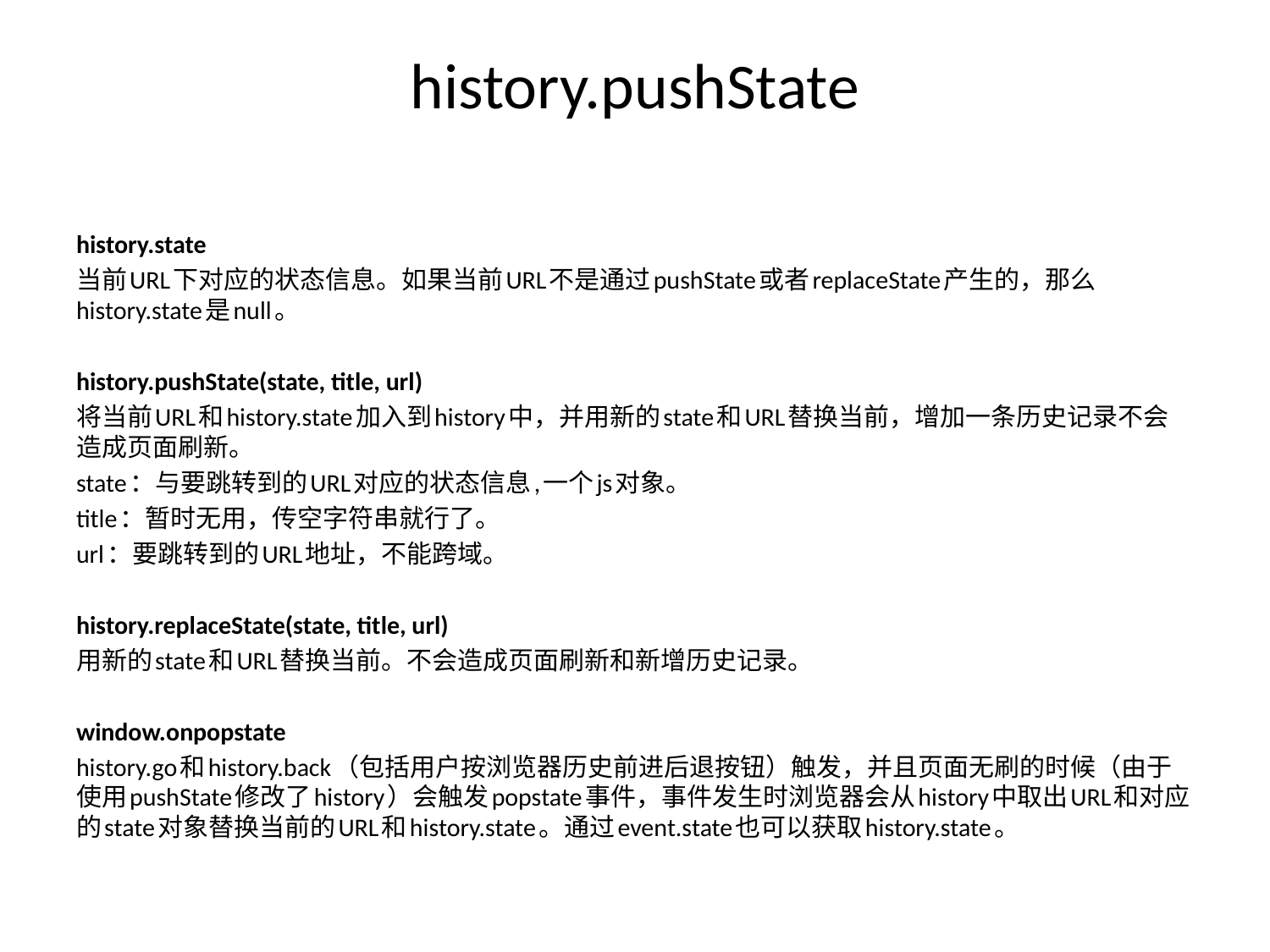

# history.pushState
history.state
当前URL下对应的状态信息。如果当前URL不是通过pushState或者replaceState产生的，那么history.state是null。

history.pushState(state, title, url)
将当前URL和history.state加入到history中，并用新的state和URL替换当前，增加一条历史记录不会造成页面刷新。
state：与要跳转到的URL对应的状态信息,一个js对象。
title：暂时无用，传空字符串就行了。
url：要跳转到的URL地址，不能跨域。

history.replaceState(state, title, url)
用新的state和URL替换当前。不会造成页面刷新和新增历史记录。

window.onpopstate
history.go和history.back（包括用户按浏览器历史前进后退按钮）触发，并且页面无刷的时候（由于使用pushState修改了history）会触发popstate事件，事件发生时浏览器会从history中取出URL和对应的state对象替换当前的URL和history.state。通过event.state也可以获取history.state。